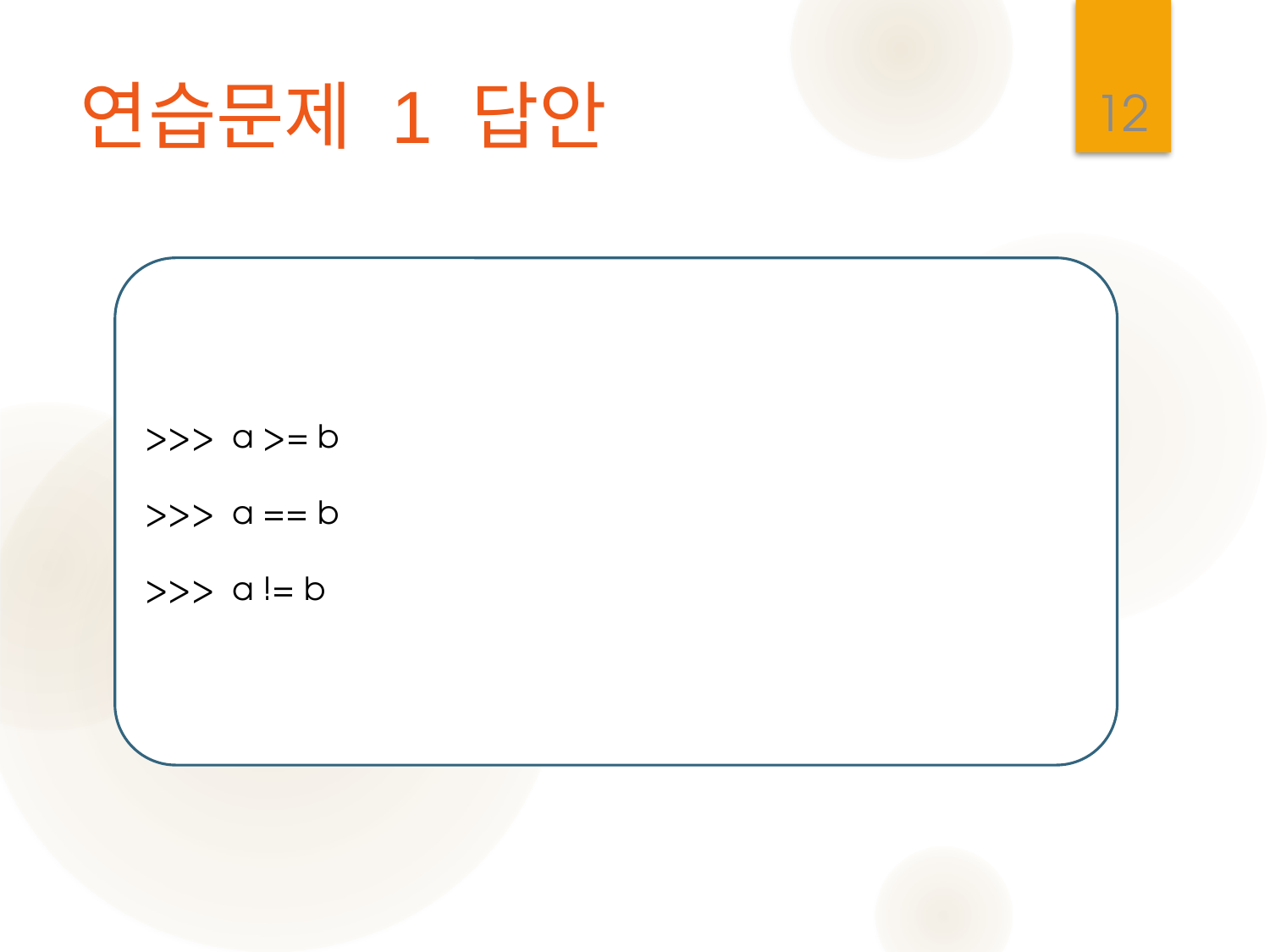

12
# 연습문제 1 답안
>>>  a >= b

>>>  a == b

>>>  a != b